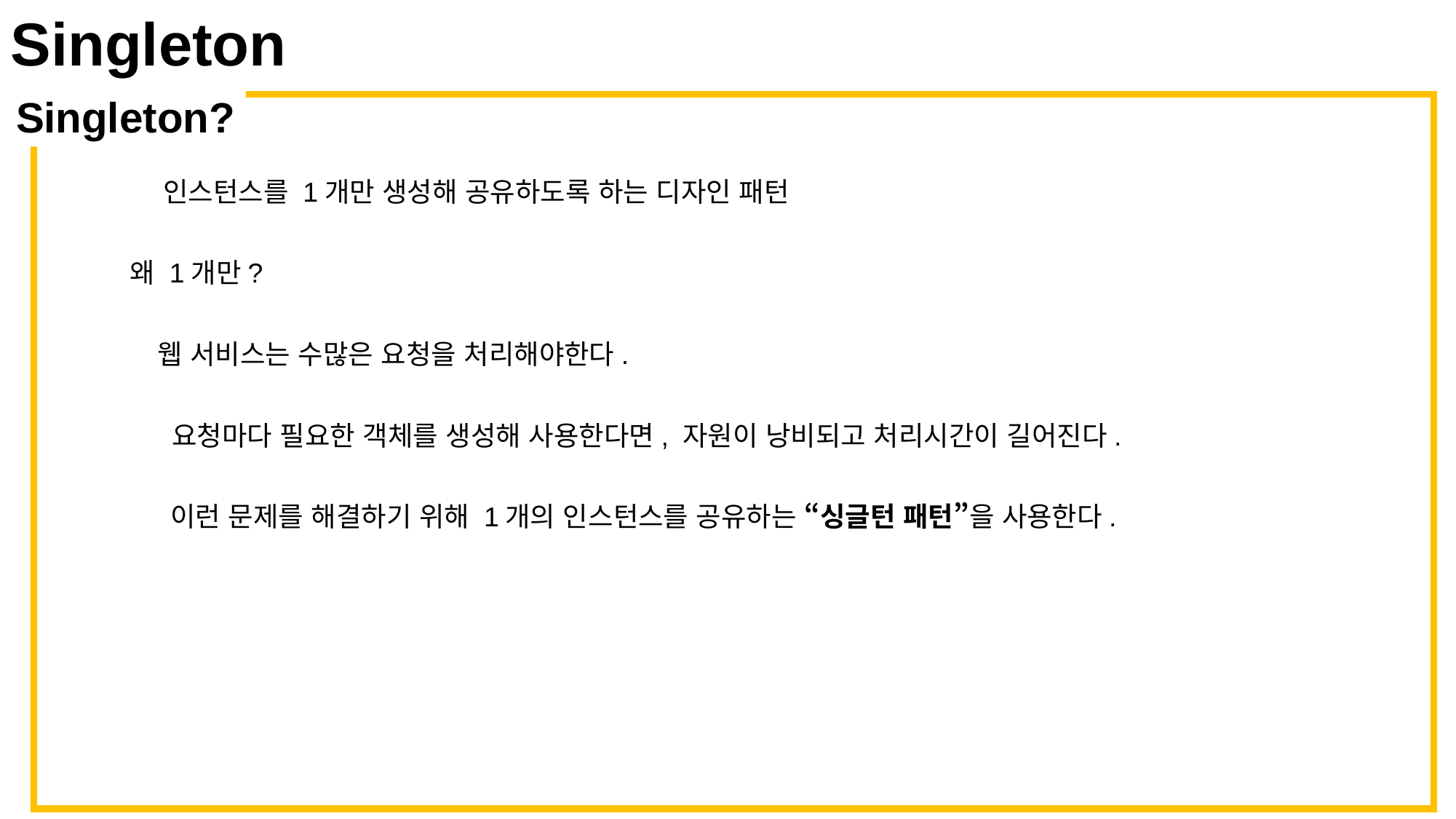

Singleton
Singleton?

인스턴스를 1개만 생성해 공유하도록 하는 디자인 패턴
왜 1개만?
웹 서비스는 수많은 요청을 처리해야한다.
요청마다 필요한 객체를 생성해 사용한다면, 자원이 낭비되고 처리시간이 길어진다.
이런 문제를 해결하기 위해 1개의 인스턴스를 공유하는 “싱글턴 패턴”을 사용한다.